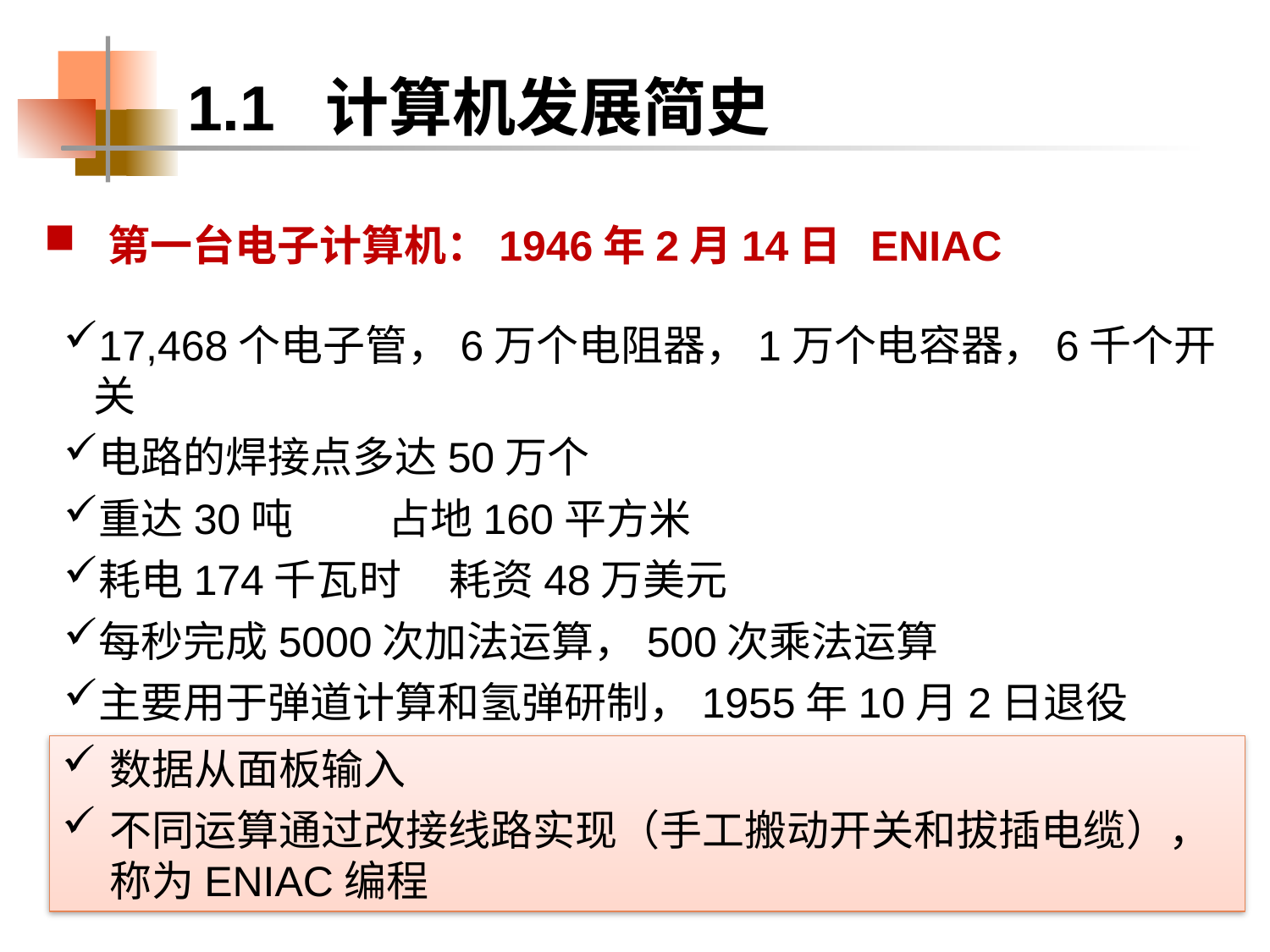

1.1  计算机发展简史
第一台电子计算机：1946年2月14日  ENIAC
17,468个电子管，6万个电阻器，1万个电容器，6千个开关
电路的焊接点多达50万个
重达30吨          占地160平方米
耗电174千瓦时     耗资48万美元
每秒完成5000次加法运算，500次乘法运算
主要用于弹道计算和氢弹研制，1955年10月2日退役
数据从面板输入
不同运算通过改接线路实现（手工搬动开关和拔插电缆），称为ENIAC编程